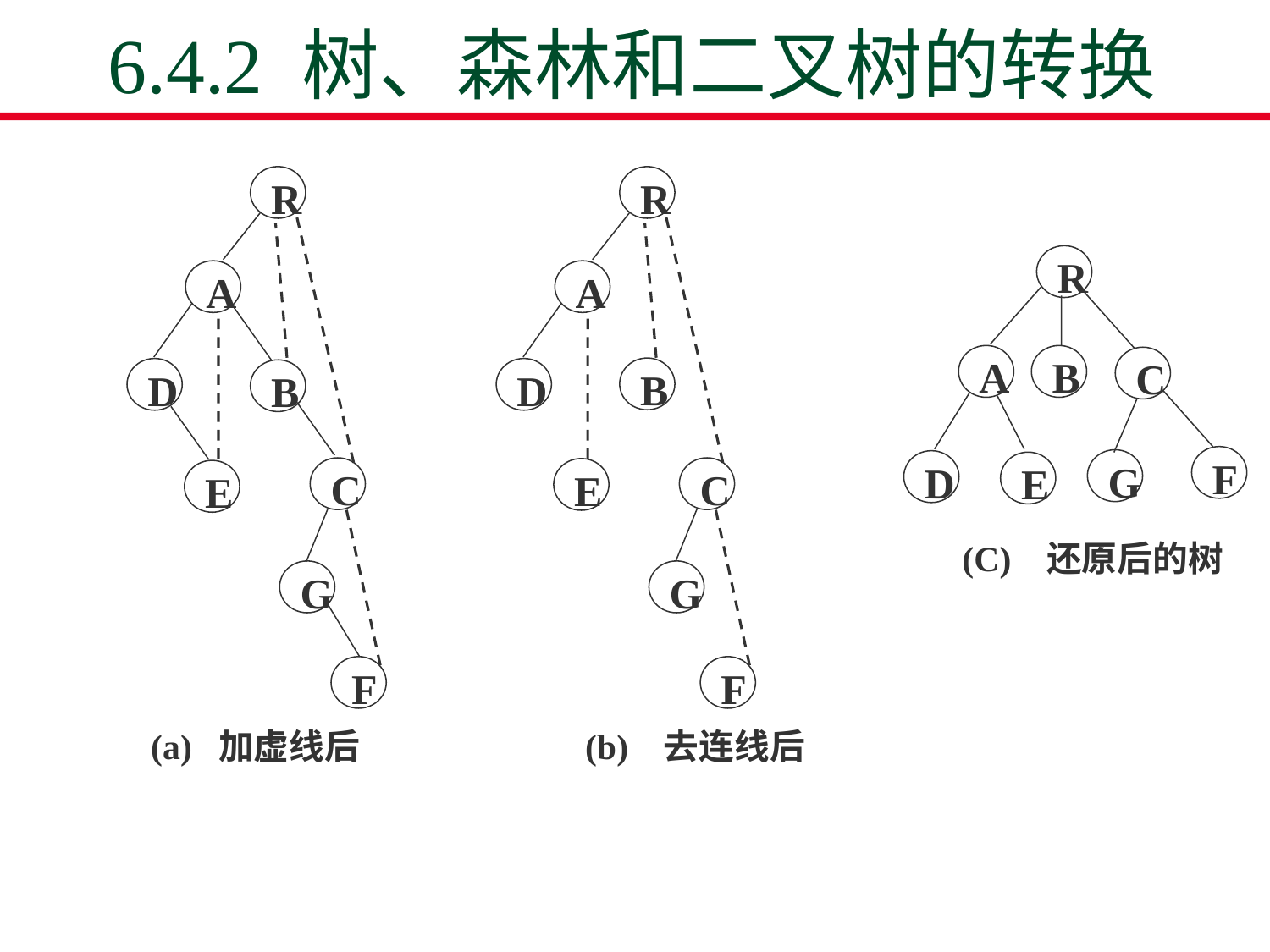

# 6.4.2 树、森林和二叉树的转换
R

A

D
B

C
E

G

F

(a)  加虚线后
R

A

B
D
E

G
F
C
(b)   去连线后
R

A
B
C

F
G
D
E
(C)   还原后的树